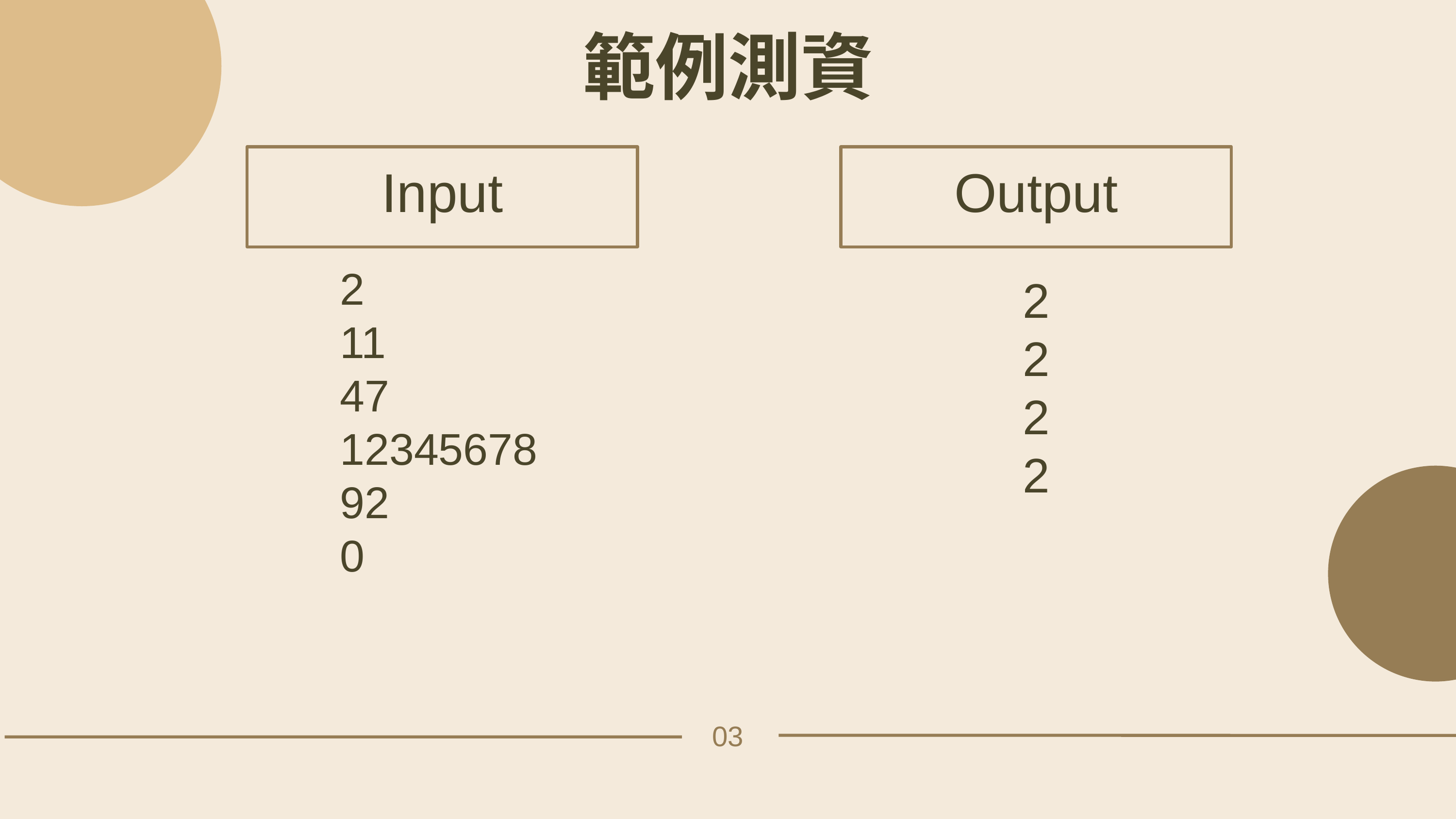

範例測資

Input
Output
2
11
47
1234567892
0
2
2
2
2

03